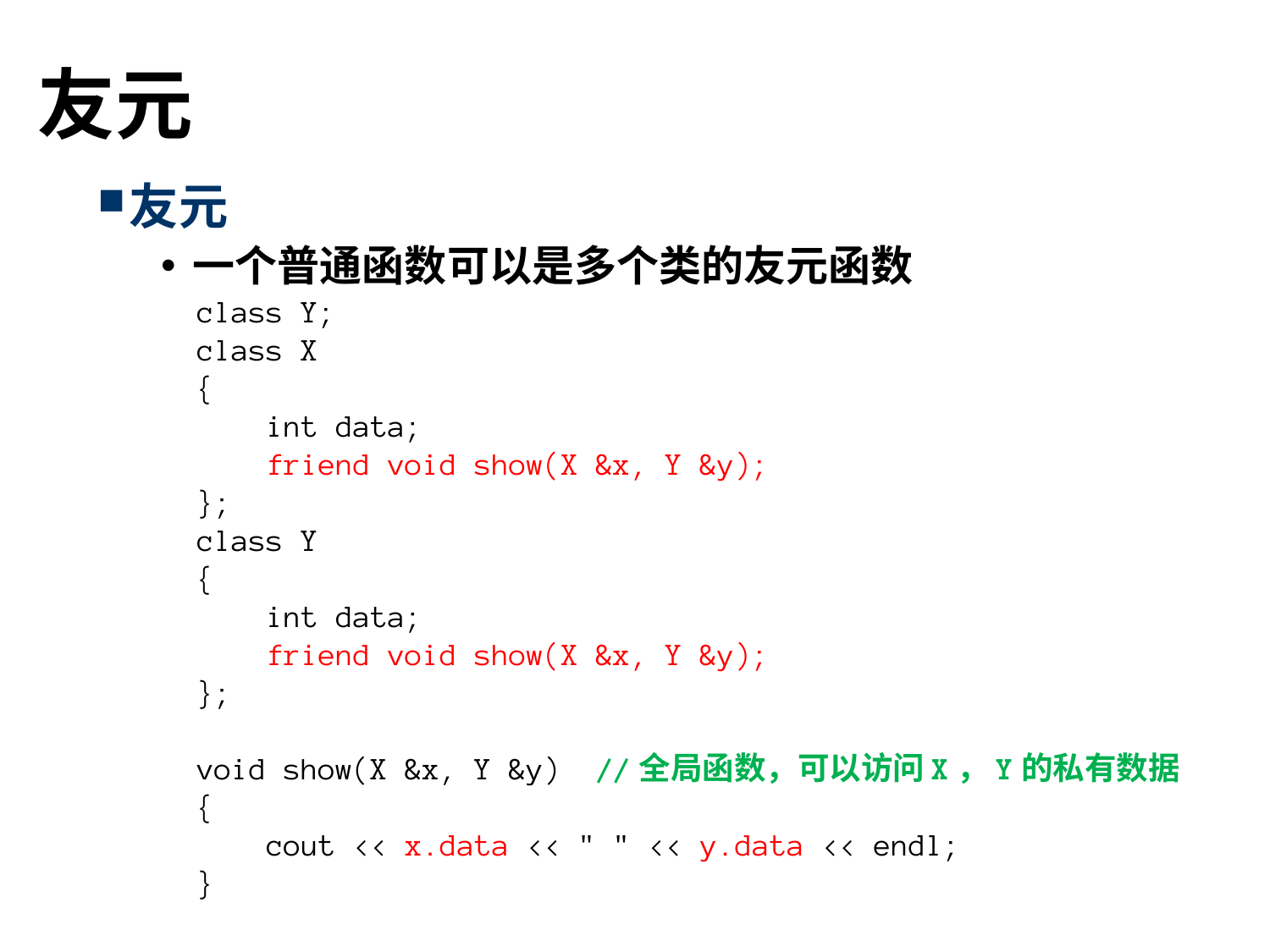

# 友元
友元
一个普通函数可以是多个类的友元函数
class Y;
class X
{
    int data;
    friend void show(X &x, Y &y);
};
class Y
{
    int data;
    friend void show(X &x, Y &y);
};

void show(X &x, Y &y)  //全局函数，可以访问X，Y的私有数据
{
    cout << x.data << " " << y.data << endl;
}
8